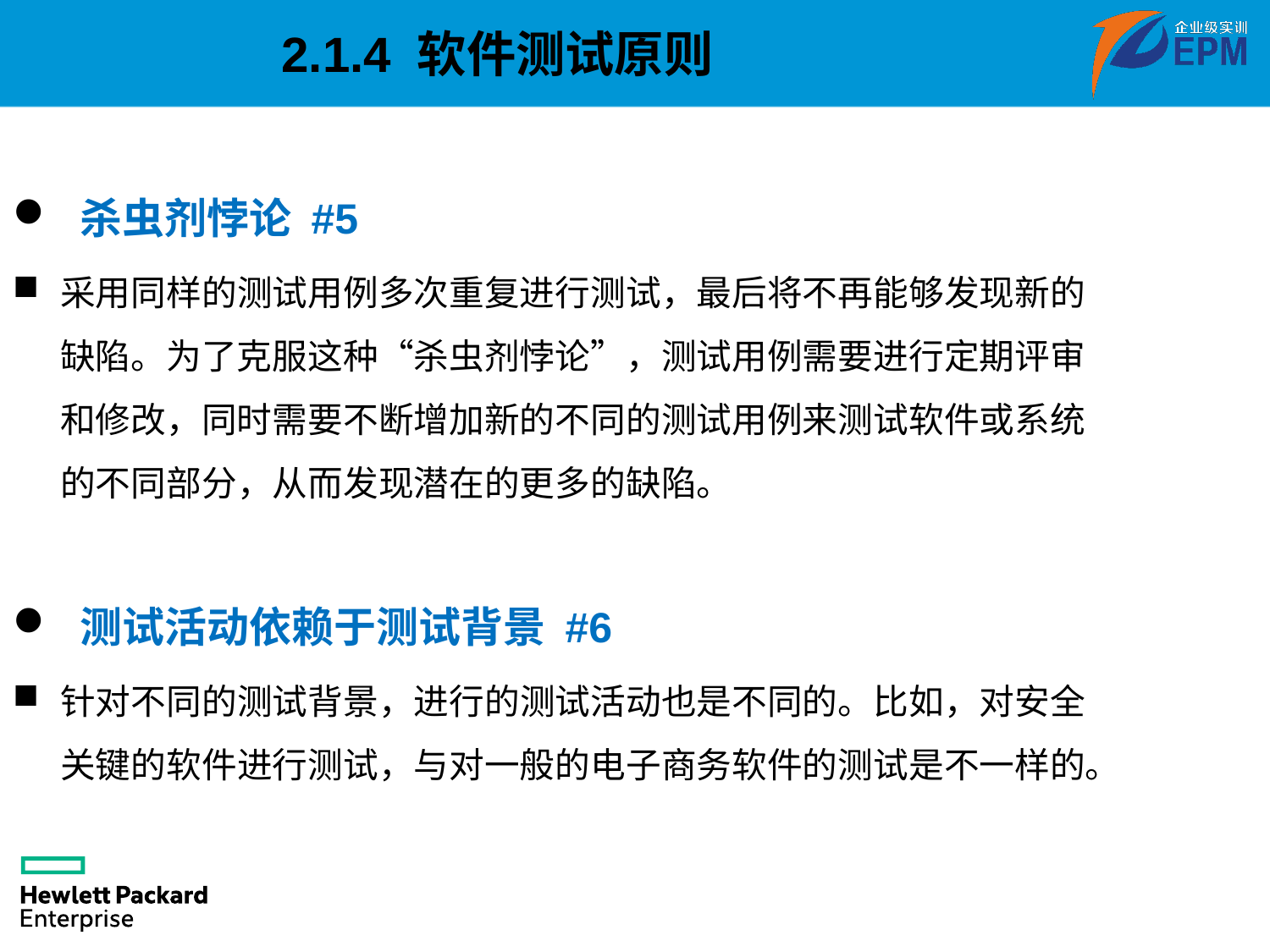

2.1.4 软件测试原则

 杀虫剂悖论 #5
采用同样的测试用例多次重复进行测试，最后将不再能够发现新的缺陷。为了克服这种“杀虫剂悖论”，测试用例需要进行定期评审和修改，同时需要不断增加新的不同的测试用例来测试软件或系统的不同部分，从而发现潜在的更多的缺陷。

 测试活动依赖于测试背景 #6
针对不同的测试背景，进行的测试活动也是不同的。比如，对安全关键的软件进行测试，与对一般的电子商务软件的测试是不一样的。